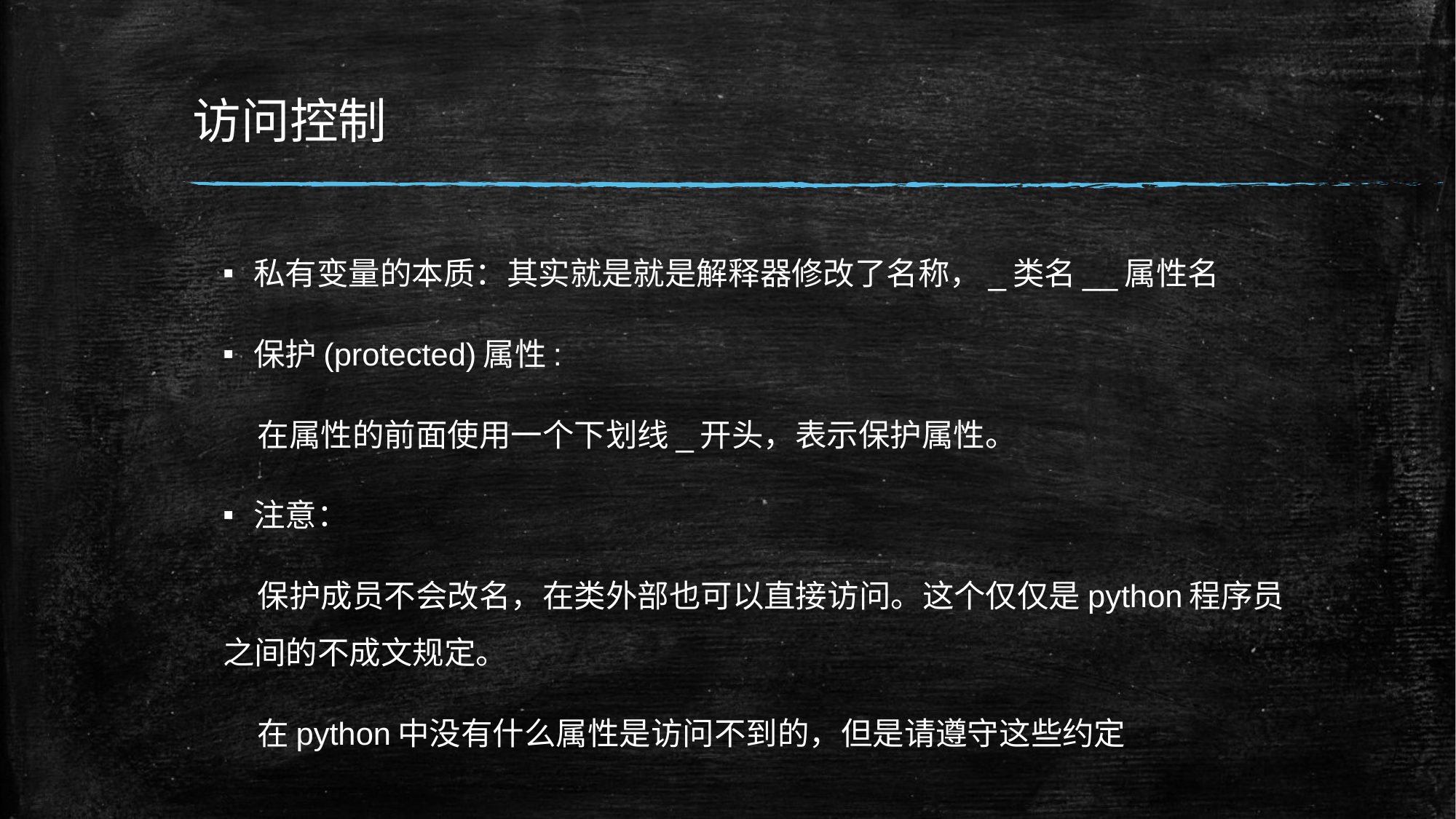

# 访问控制
私有变量的本质：其实就是就是解释器修改了名称，_类名__属性名
保护(protected)属性:
    在属性的前面使用一个下划线_开头，表示保护属性。
注意：
    保护成员不会改名，在类外部也可以直接访问。这个仅仅是python程序员之间的不成文规定。
    在python中没有什么属性是访问不到的，但是请遵守这些约定